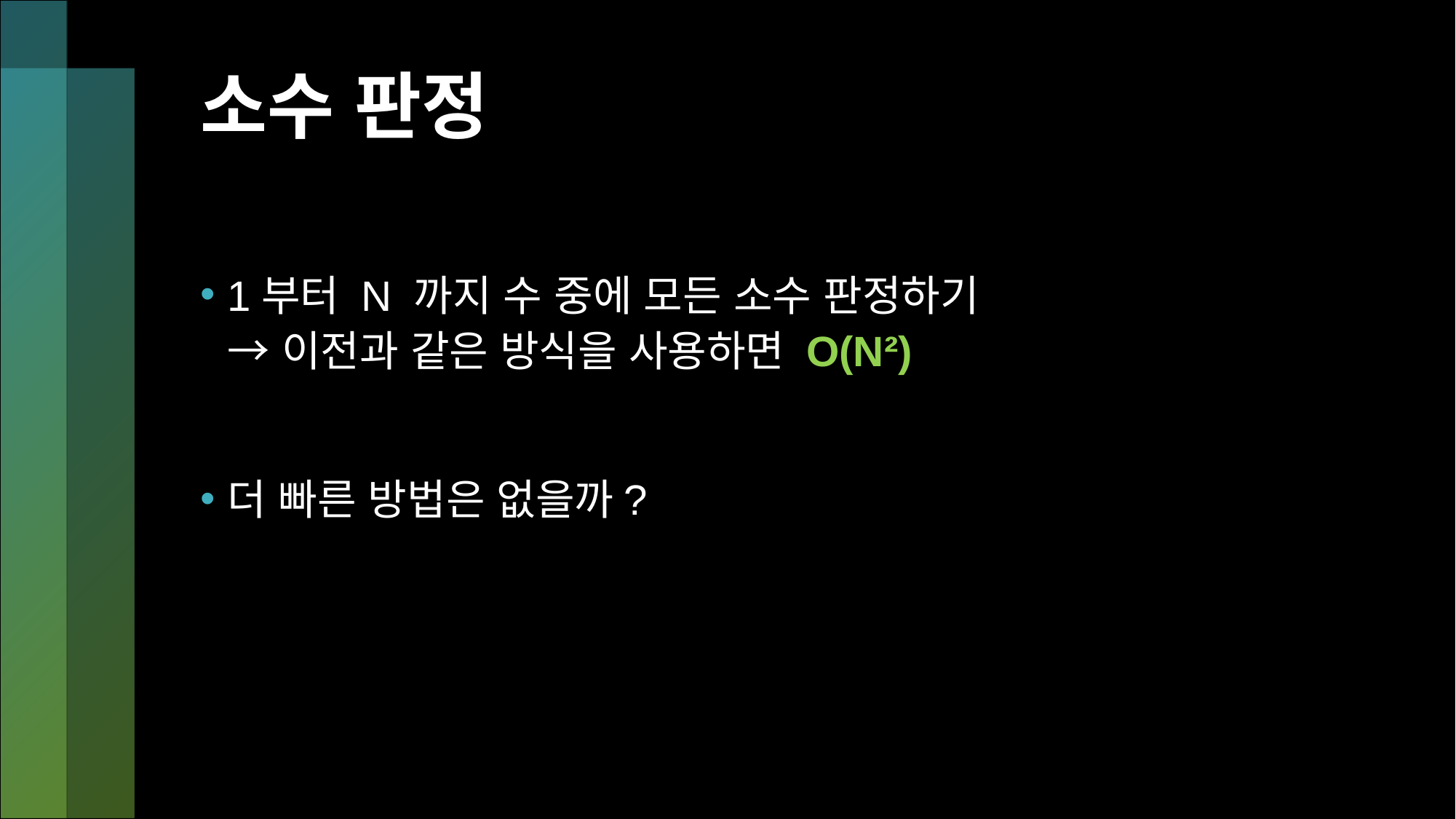

# 소수 판정
1부터 N 까지 수 중에 모든 소수 판정하기
→ 이전과 같은 방식을 사용하면 O(N²)

더 빠른 방법은 없을까?